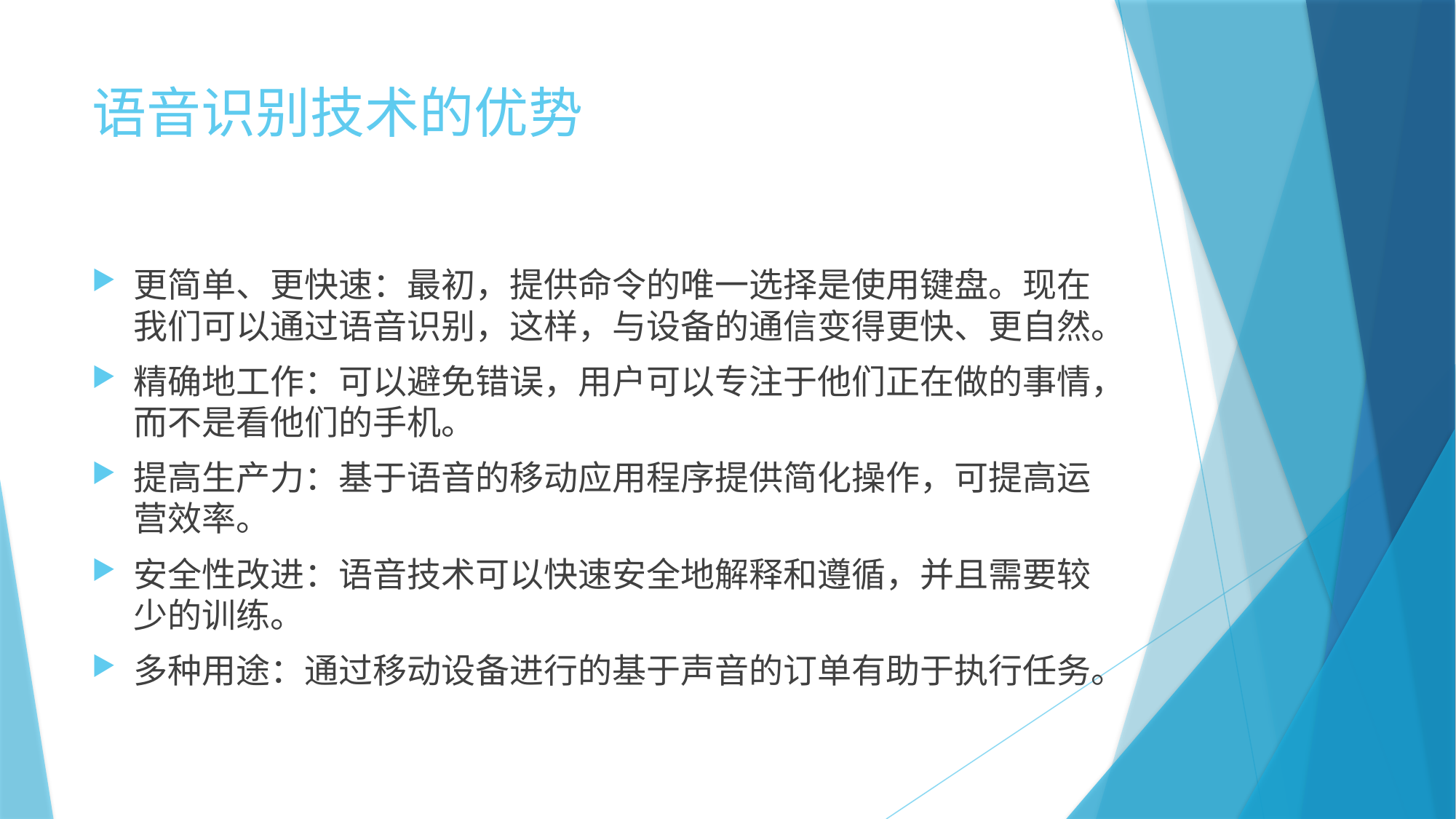

# 语音识别技术的优势
更简单、更快速：最初，提供命令的唯一选择是使用键盘。现在我们可以通过语音识别，这样，与设备的通信变得更快、更自然。
精确地工作：可以避免错误，用户可以专注于他们正在做的事情，而不是看他们的手机。
提高生产力：基于语音的移动应用程序提供简化操作，可提高运营效率。
安全性改进：语音技术可以快速安全地解释和遵循，并且需要较少的训练。
多种用途：通过移动设备进行的基于声音的订单有助于执行任务。